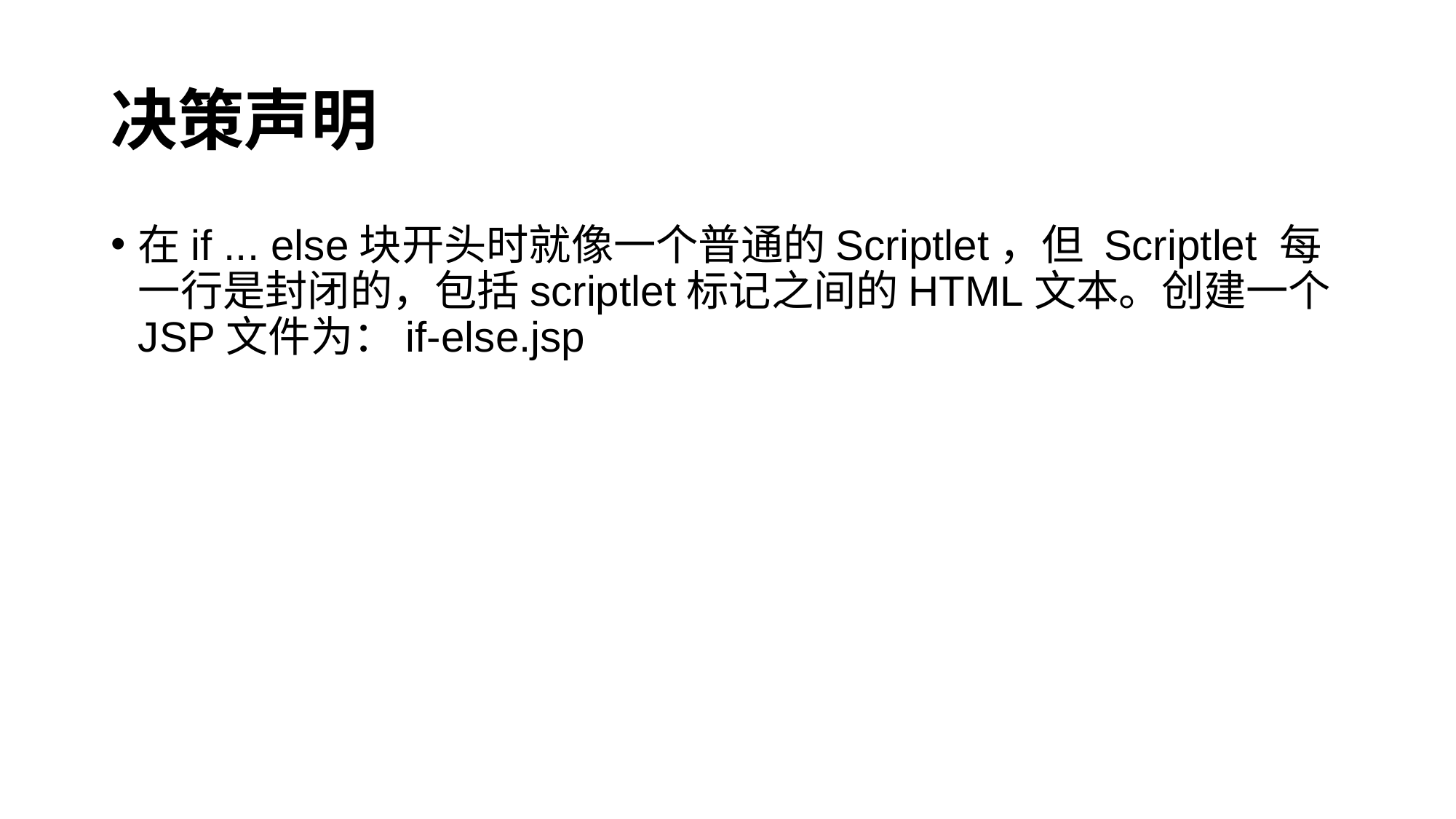

# 决策声明
在if ... else块开头时就像一个普通的Scriptlet，但 Scriptlet 每一行是封闭的，包括scriptlet标记之间的HTML文本。创建一个JSP文件为：if-else.jsp